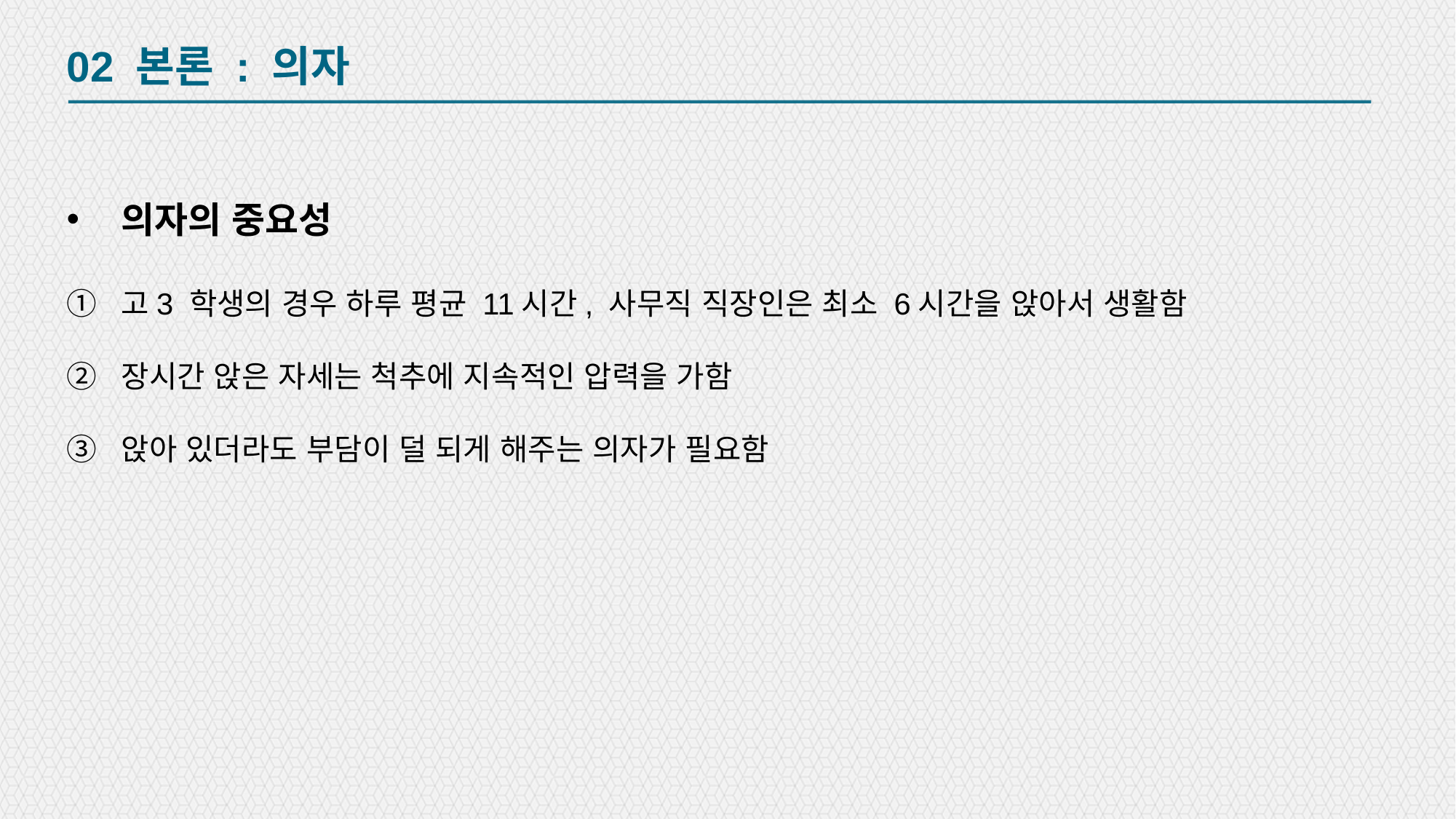

02 본론 : 의자

의자의 중요성

고3 학생의 경우 하루 평균 11시간, 사무직 직장인은 최소 6시간을 앉아서 생활함

장시간 앉은 자세는 척추에 지속적인 압력을 가함

앉아 있더라도 부담이 덜 되게 해주는 의자가 필요함